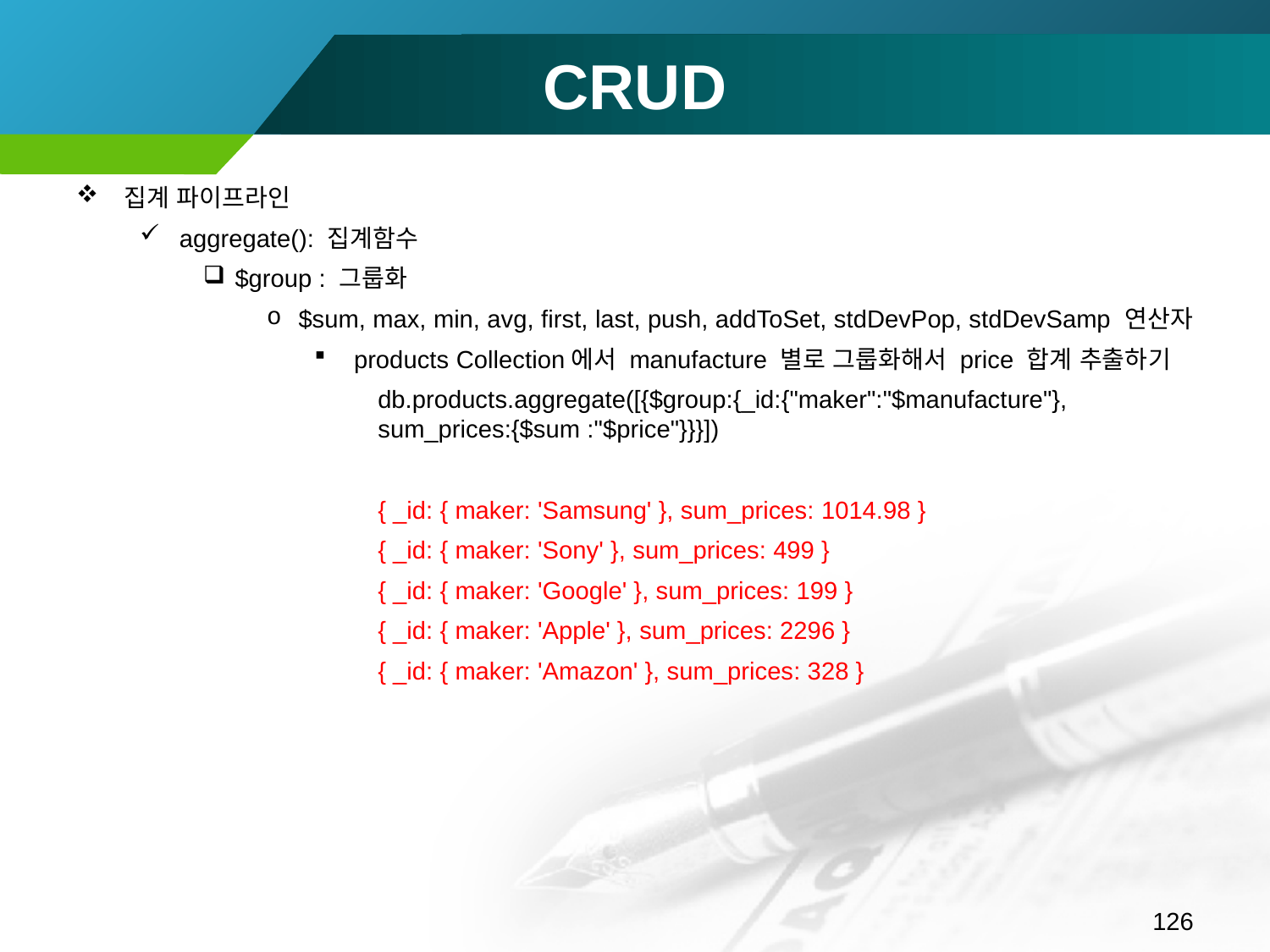

# CRUD
집계 파이프라인
aggregate(): 집계함수
$group : 그룹화
$sum, max, min, avg, first, last, push, addToSet, stdDevPop, stdDevSamp 연산자
products Collection에서 manufacture 별로 그룹화해서 price 합계 추출하기
db.products.aggregate([{$group:{_id:{"maker":"$manufacture"}, sum_prices:{$sum :"$price"}}}])

{ _id: { maker: 'Samsung' }, sum_prices: 1014.98 }
{ _id: { maker: 'Sony' }, sum_prices: 499 }
{ _id: { maker: 'Google' }, sum_prices: 199 }
{ _id: { maker: 'Apple' }, sum_prices: 2296 }
{ _id: { maker: 'Amazon' }, sum_prices: 328 }

126